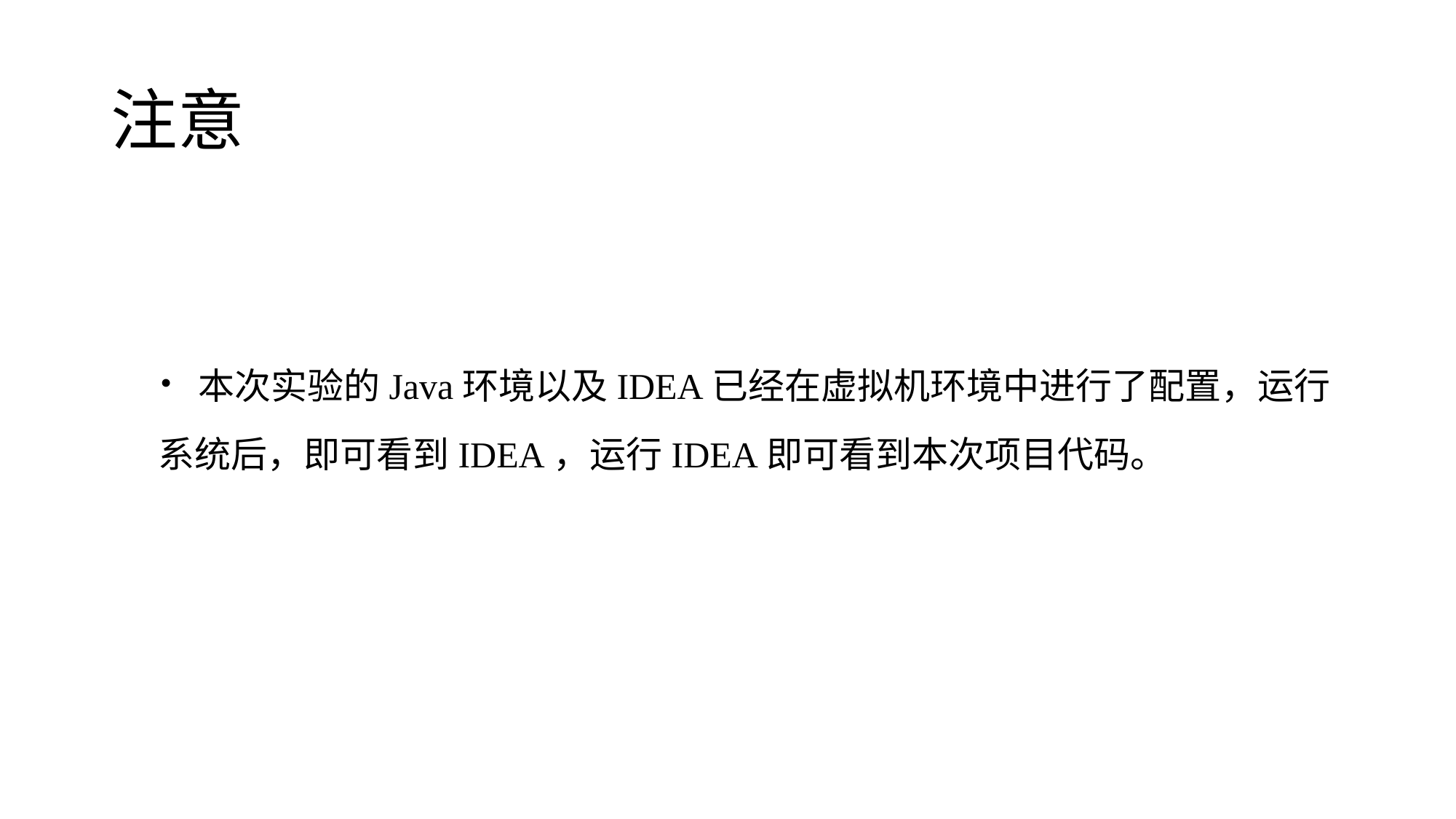

# 注意
· 本次实验的Java环境以及IDEA已经在虚拟机环境中进行了配置，运行系统后，即可看到IDEA，运行IDEA即可看到本次项目代码。